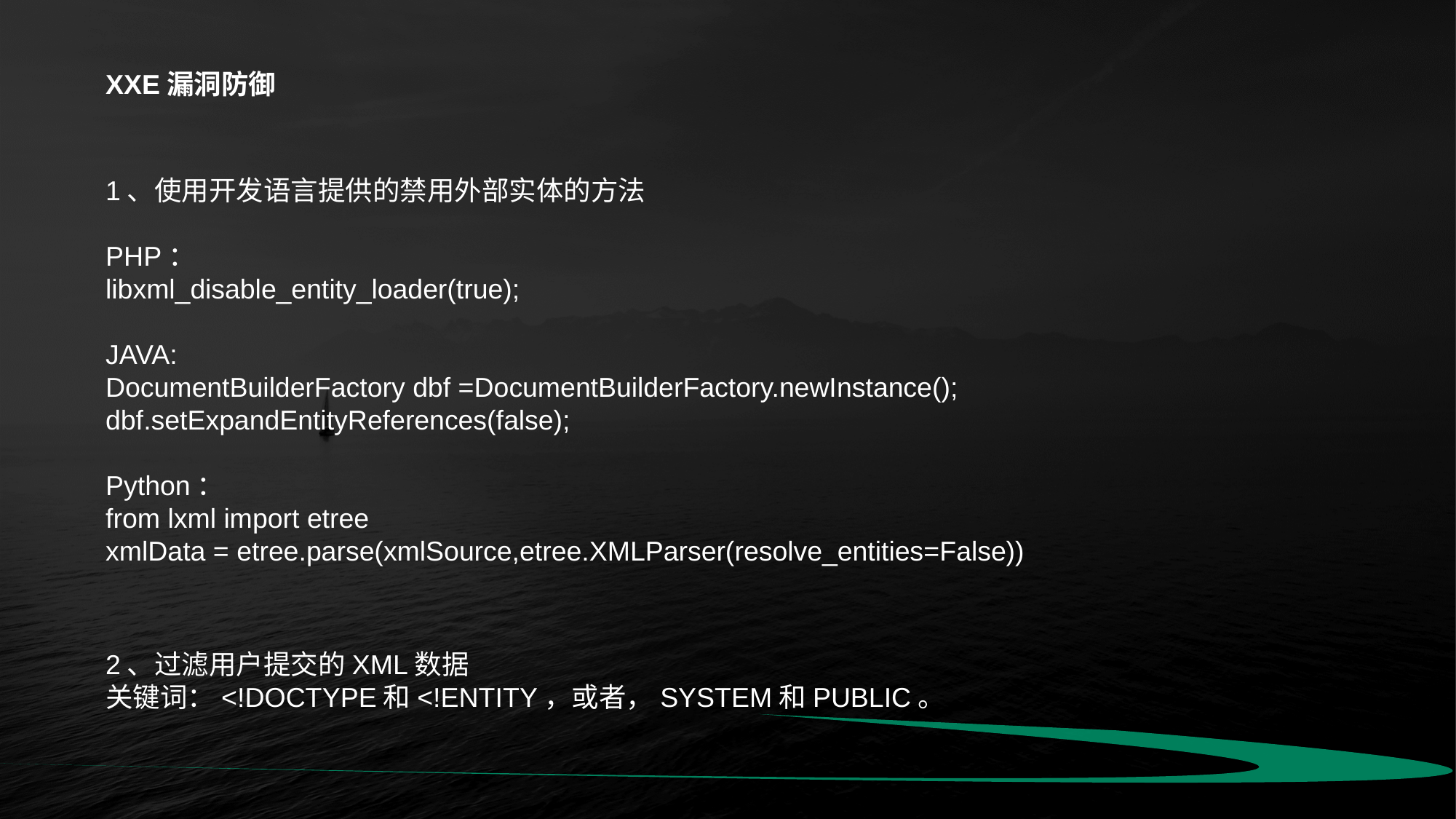

XXE漏洞防御
1、使用开发语言提供的禁用外部实体的方法

PHP：
libxml_disable_entity_loader(true);

JAVA:
DocumentBuilderFactory dbf =DocumentBuilderFactory.newInstance();
dbf.setExpandEntityReferences(false);

Python：
from lxml import etree
xmlData = etree.parse(xmlSource,etree.XMLParser(resolve_entities=False))
2、过滤用户提交的XML数据
关键词：<!DOCTYPE和<!ENTITY，或者，SYSTEM和PUBLIC。